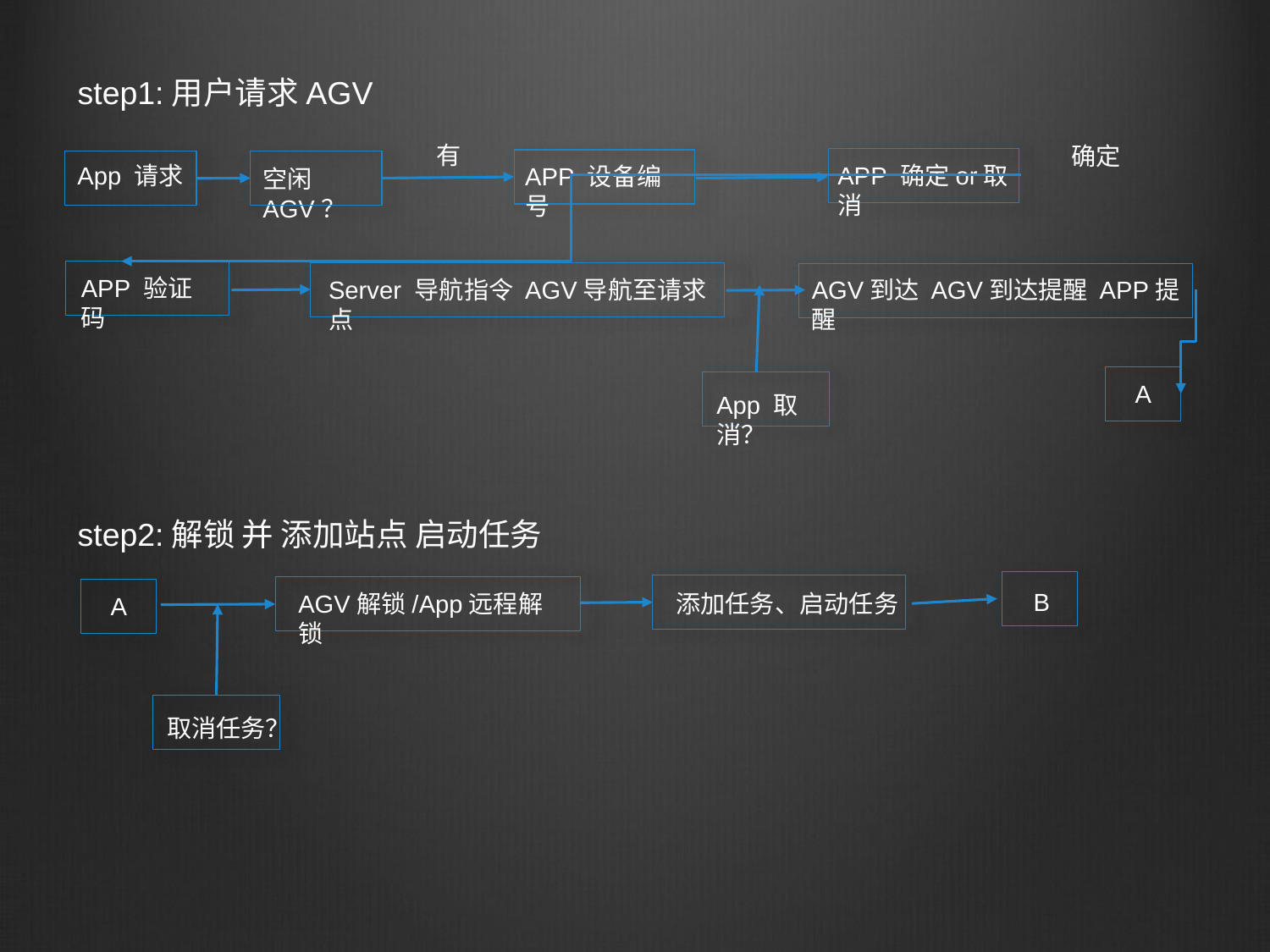

step1:用户请求AGV
有
确定

APP 确定or取消
App 请求
APP 设备编号
空闲AGV？

APP 验证码
AGV到达 AGV到达提醒 APP提醒
Server 导航指令 AGV导航至请求点

A
App 取消？
step2:解锁 并 添加站点 启动任务

B
添加任务、启动任务
AGV解锁/App远程解锁
A

取消任务？